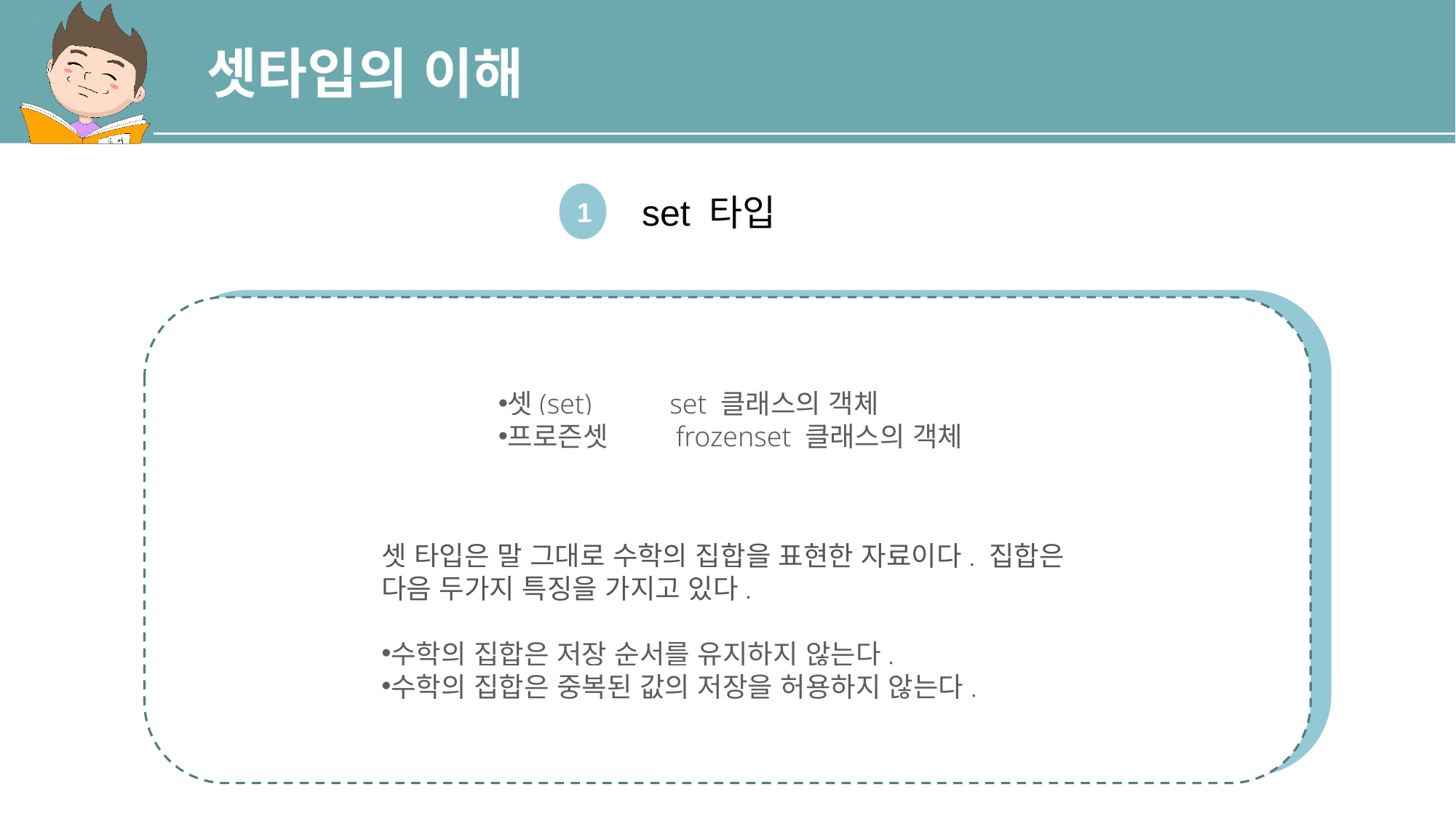

셋타입의 이해
1
set 타입

셋(set)           set 클래스의 객체
프로즌셋        frozenset 클래스의 객체
셋 타입은 말 그대로 수학의 집합을 표현한 자료이다. 집합은 다음 두가지 특징을 가지고 있다.

수학의 집합은 저장 순서를 유지하지 않는다.
수학의 집합은 중복된 값의 저장을 허용하지 않는다.